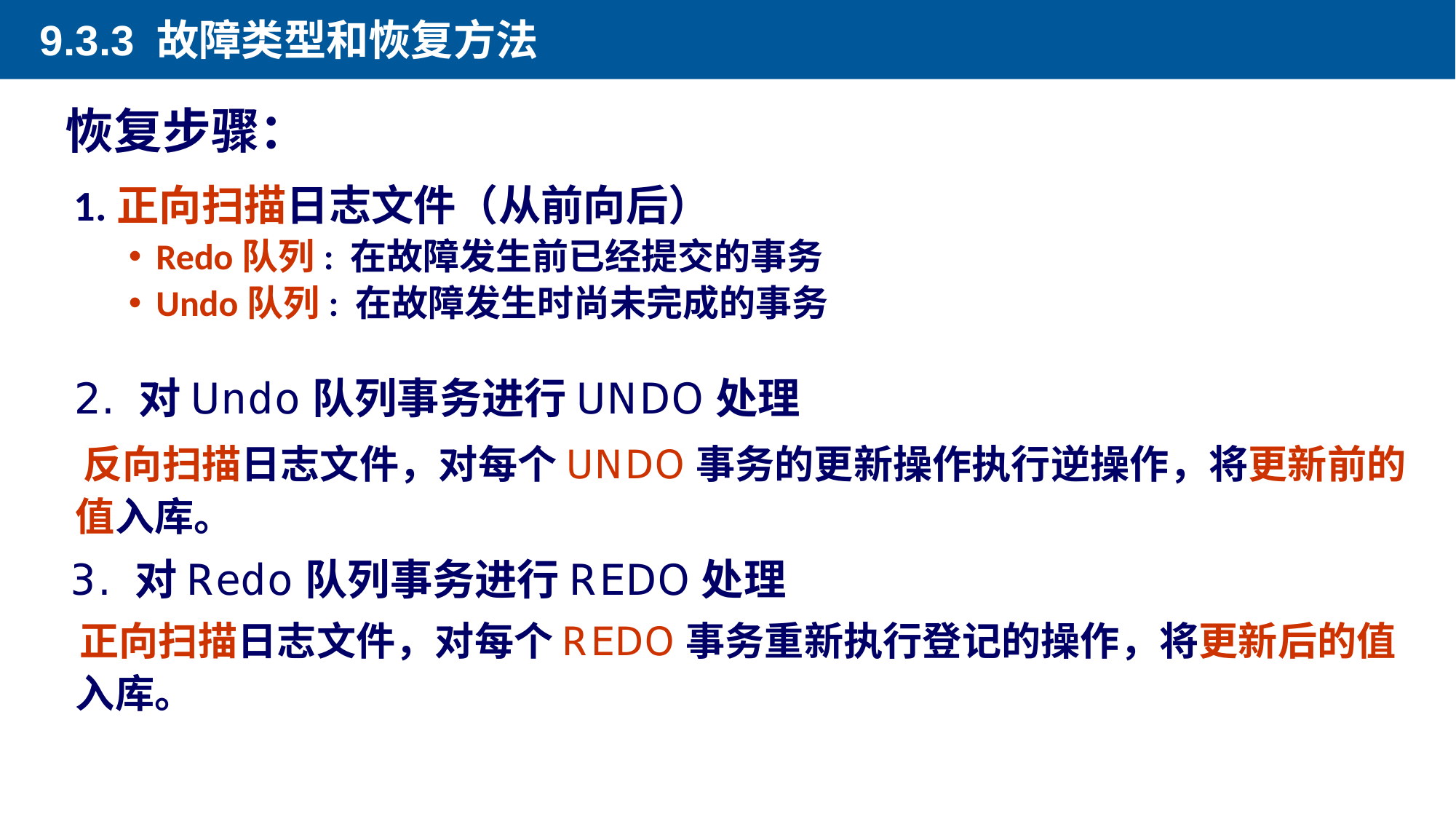

9.3.3 故障类型和恢复方法
恢复步骤：
1.正向扫描日志文件（从前向后）
Redo队列: 在故障发生前已经提交的事务
Undo队列: 在故障发生时尚未完成的事务
	2. 对Undo队列事务进行UNDO处理
    反向扫描日志文件，对每个UNDO事务的更新操作执行逆操作，将更新前的值入库。
   3. 对Redo队列事务进行REDO处理
    正向扫描日志文件，对每个REDO事务重新执行登记的操作，将更新后的值入库。